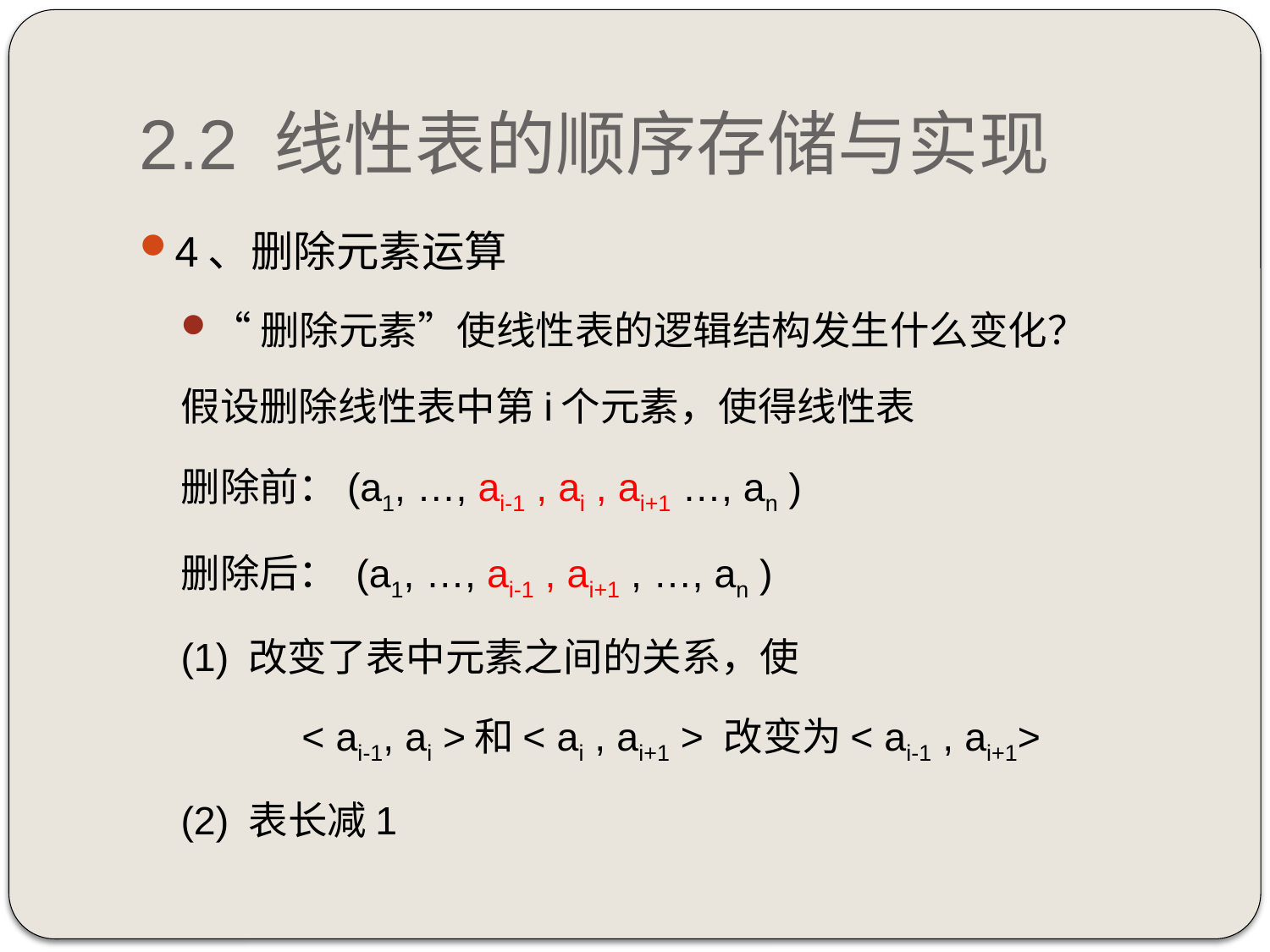

# 2.2 线性表的顺序存储与实现
4、删除元素运算
“删除元素”使线性表的逻辑结构发生什么变化？
假设删除线性表中第i个元素，使得线性表
删除前：(a1, …, ai-1 , ai , ai+1 …, an )
删除后： (a1, …, ai-1 , ai+1 , …, an )
(1) 改变了表中元素之间的关系，使
           < ai-1, ai >和< ai , ai+1 > 改变为< ai-1 , ai+1>
(2) 表长减1